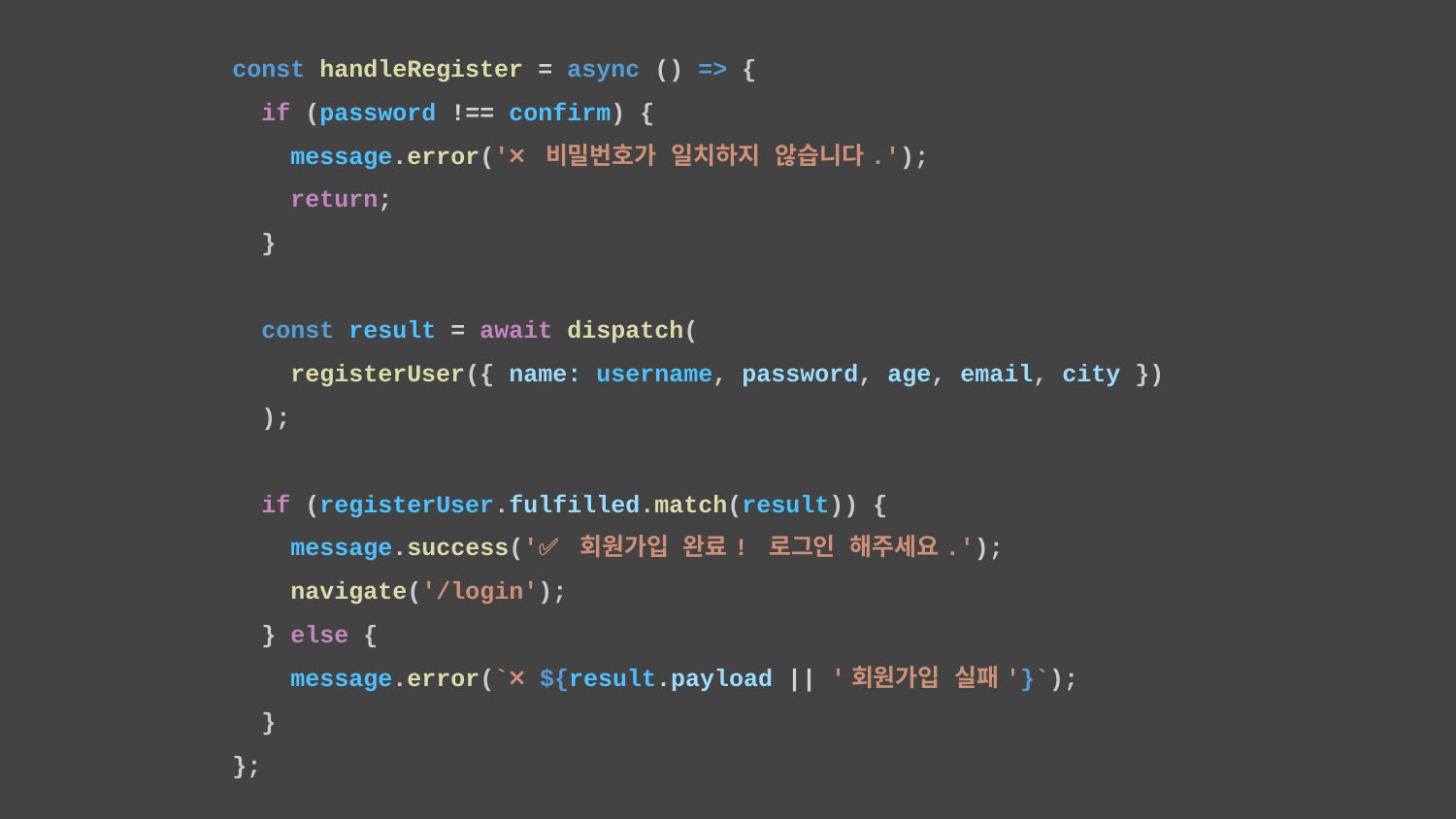

const handleRegister = async () => {
   if (password !== confirm) {
     message.error('❌ 비밀번호가 일치하지 않습니다.');
     return;
   }

   const result = await dispatch(
     registerUser({ name: username, password, age, email, city })
   );

   if (registerUser.fulfilled.match(result)) {
     message.success('✅ 회원가입 완료! 로그인 해주세요.');
     navigate('/login');
   } else {
     message.error(`❌ ${result.payload || '회원가입 실패'}`);
   }
 };